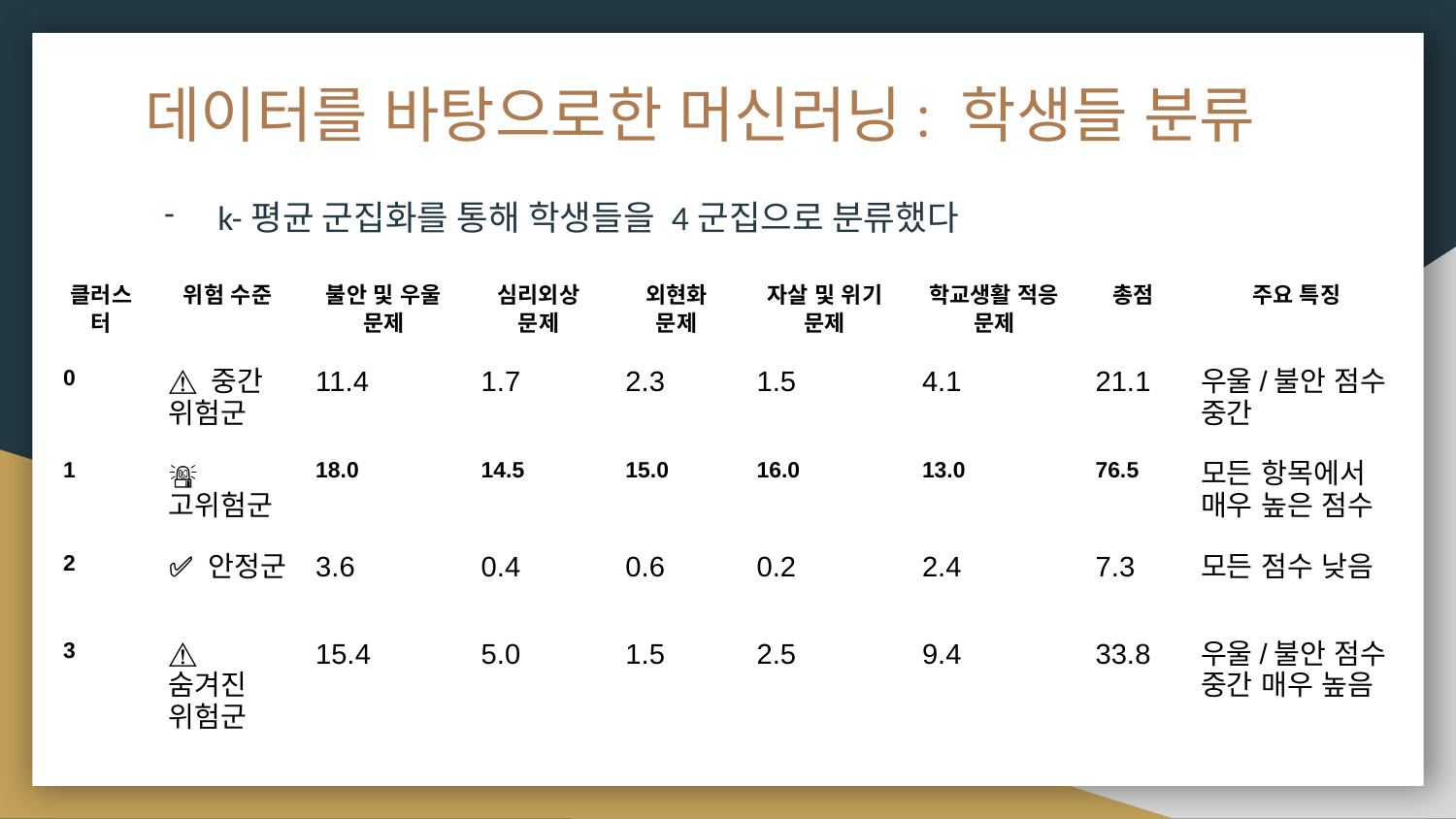

# 데이터를 바탕으로한 머신러닝: 학생들 분류
k-평균 군집화를 통해 학생들을 4군집으로 분류했다
| 클러스터 | 위험 수준 | 불안 및 우울 문제 | 심리외상 문제 | 외현화 문제 | 자살 및 위기 문제 | 학교생활 적응 문제 | 총점 | 주요 특징 |
| --- | --- | --- | --- | --- | --- | --- | --- | --- |
| 0 | ⚠️ 중간 위험군 | 11.4 | 1.7 | 2.3 | 1.5 | 4.1 | 21.1 | 우울/불안 점수 중간 |
| 1 | 🚨 고위험군 | 18.0 | 14.5 | 15.0 | 16.0 | 13.0 | 76.5 | 모든 항목에서 매우 높은 점수 |
| 2 | ✅ 안정군 | 3.6 | 0.4 | 0.6 | 0.2 | 2.4 | 7.3 | 모든 점수 낮음 |
| 3 | ⚠️ 숨겨진 위험군 | 15.4 | 5.0 | 1.5 | 2.5 | 9.4 | 33.8 | 우울/불안 점수 중간 매우 높음 |